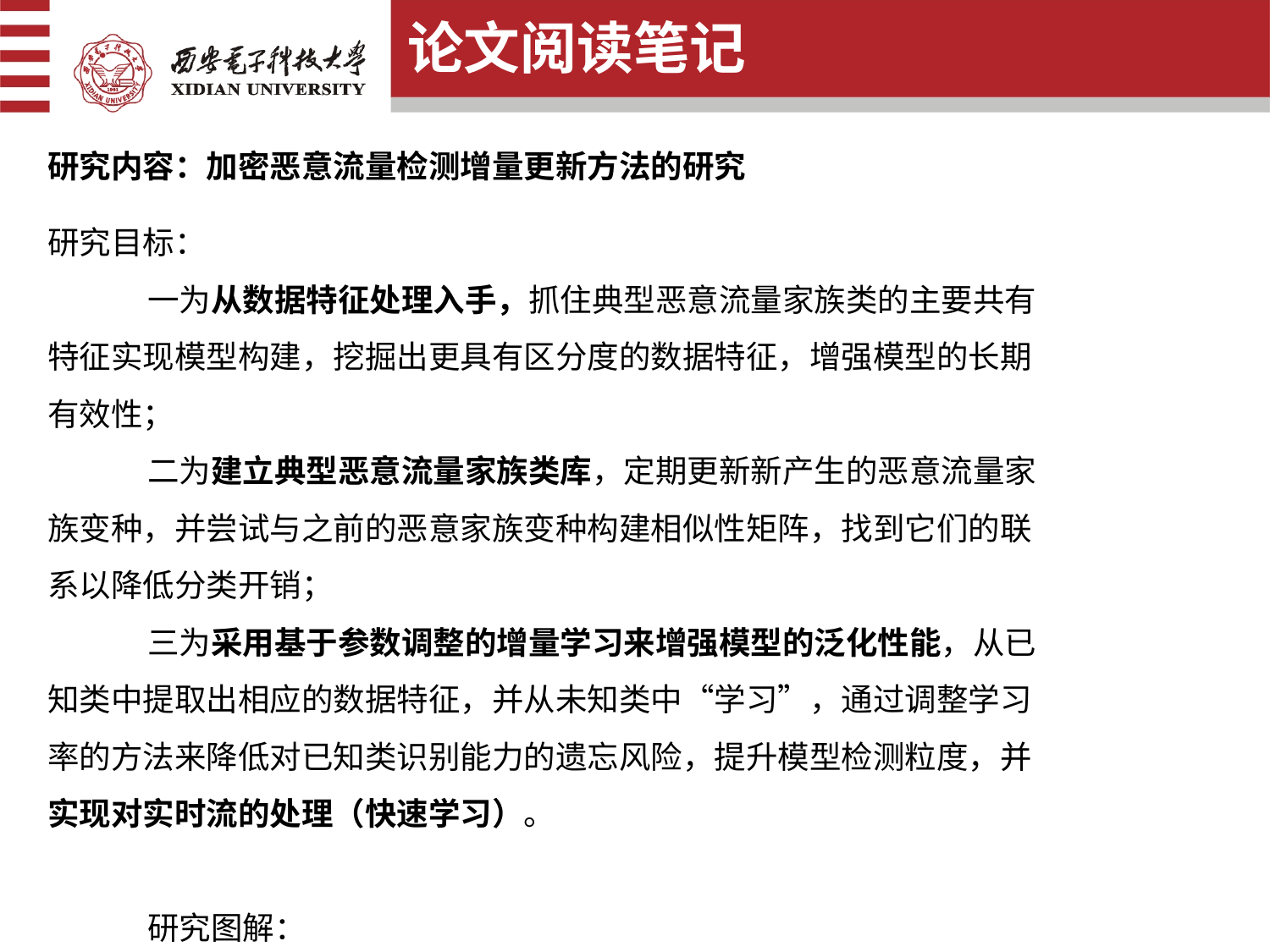

论文阅读笔记
研究内容：加密恶意流量检测增量更新方法的研究

研究目标：
一为从数据特征处理入手，抓住典型恶意流量家族类的主要共有特征实现模型构建，挖掘出更具有区分度的数据特征，增强模型的长期有效性；
二为建立典型恶意流量家族类库，定期更新新产生的恶意流量家族变种，并尝试与之前的恶意家族变种构建相似性矩阵，找到它们的联系以降低分类开销；
三为采用基于参数调整的增量学习来增强模型的泛化性能，从已知类中提取出相应的数据特征，并从未知类中“学习”，通过调整学习率的方法来降低对已知类识别能力的遗忘风险，提升模型检测粒度，并实现对实时流的处理（快速学习）。

研究图解：